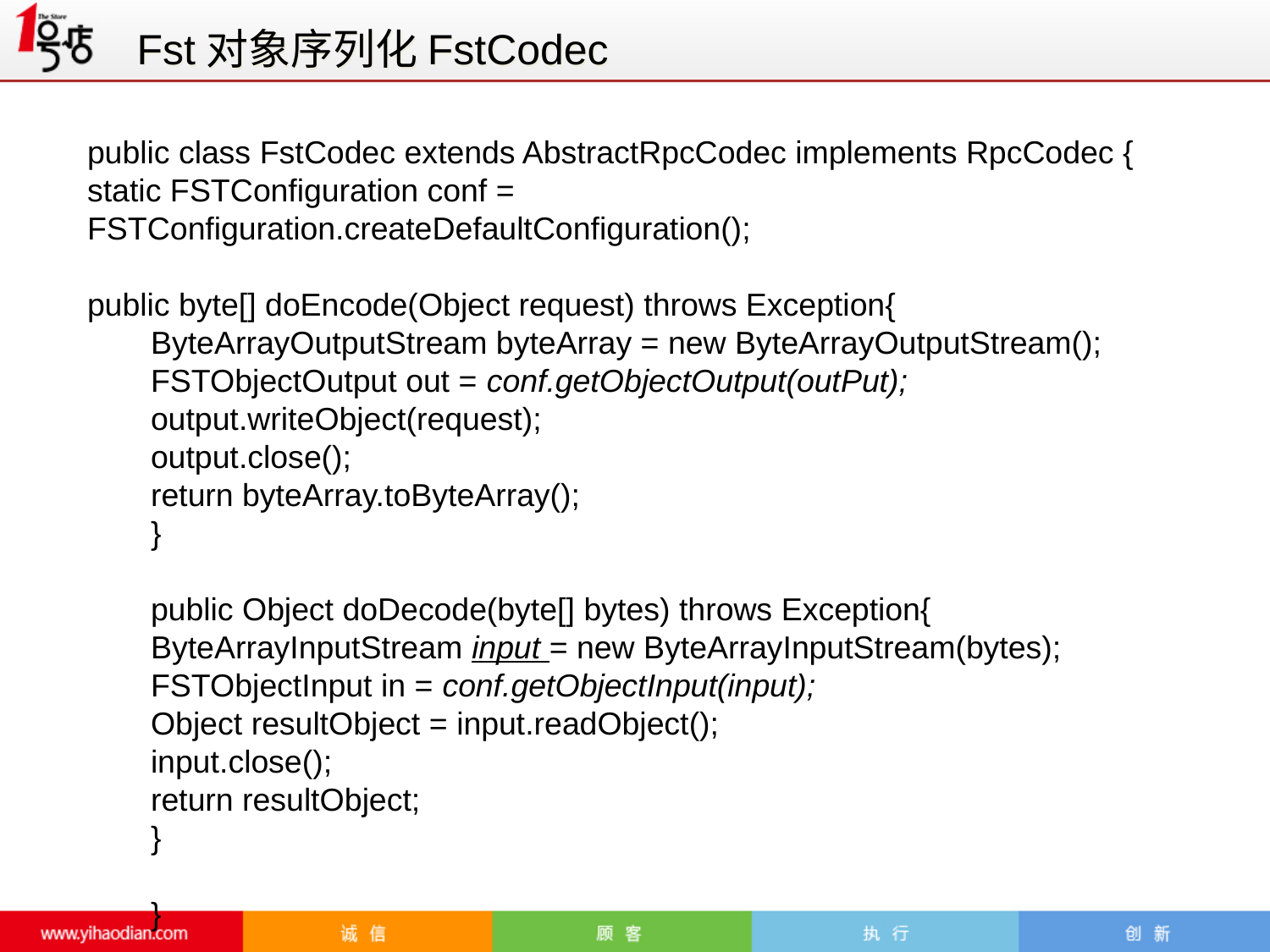

Fst对象序列化FstCodec
public class FstCodec extends AbstractRpcCodec implements RpcCodec {
static FSTConfiguration conf =     FSTConfiguration.createDefaultConfiguration();

public byte[] doEncode(Object request) throws Exception{
ByteArrayOutputStream byteArray = new ByteArrayOutputStream();
FSTObjectOutput out = conf.getObjectOutput(outPut);
output.writeObject(request);
output.close();
return byteArray.toByteArray();
}

public Object doDecode(byte[] bytes) throws Exception{
ByteArrayInputStream input = new ByteArrayInputStream(bytes);
FSTObjectInput in = conf.getObjectInput(input);
Object resultObject = input.readObject();
input.close();
return resultObject;
}

}